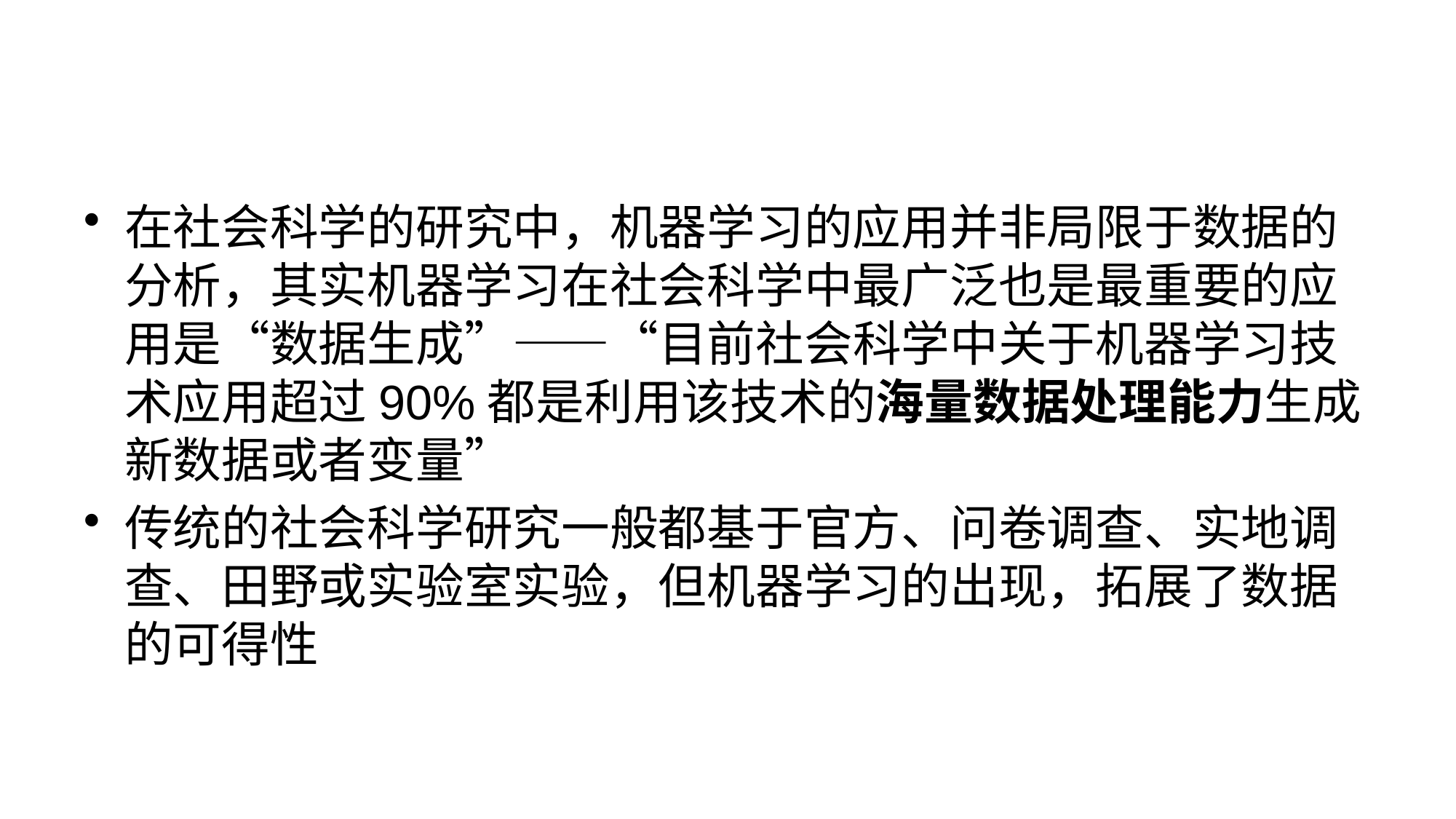

#
在社会科学的研究中，机器学习的应用并非局限于数据的分析，其实机器学习在社会科学中最广泛也是最重要的应用是“数据生成”——“目前社会科学中关于机器学习技术应用超过90%都是利用该技术的海量数据处理能力生成新数据或者变量”
传统的社会科学研究一般都基于官方、问卷调查、实地调查、田野或实验室实验，但机器学习的出现，拓展了数据的可得性